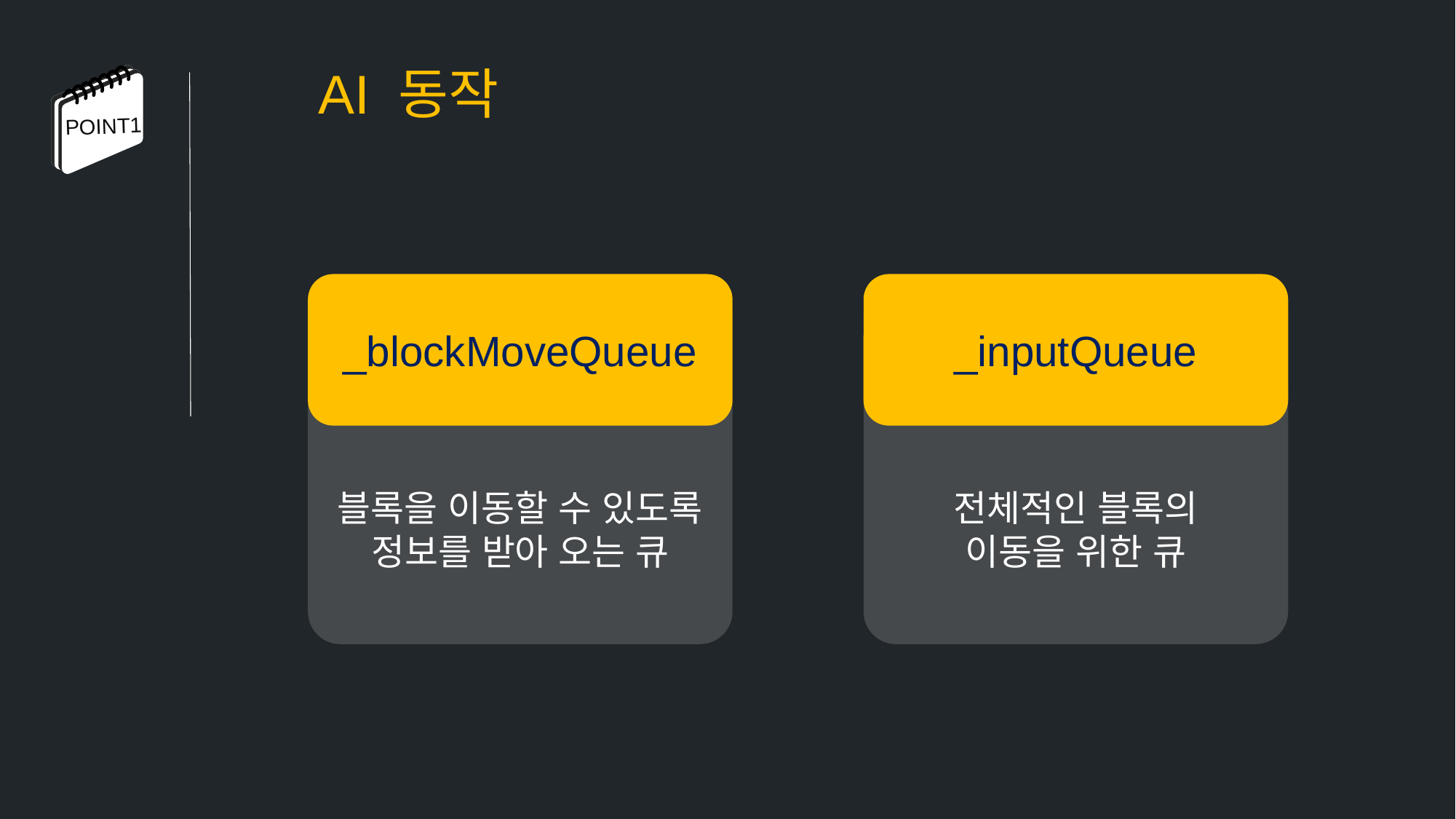

AI 동작

POINT1
_blockMoveQueue
_inputQueue

블록을 이동할 수 있도록
정보를 받아 오는 큐

전체적인 블록의
이동을 위한 큐